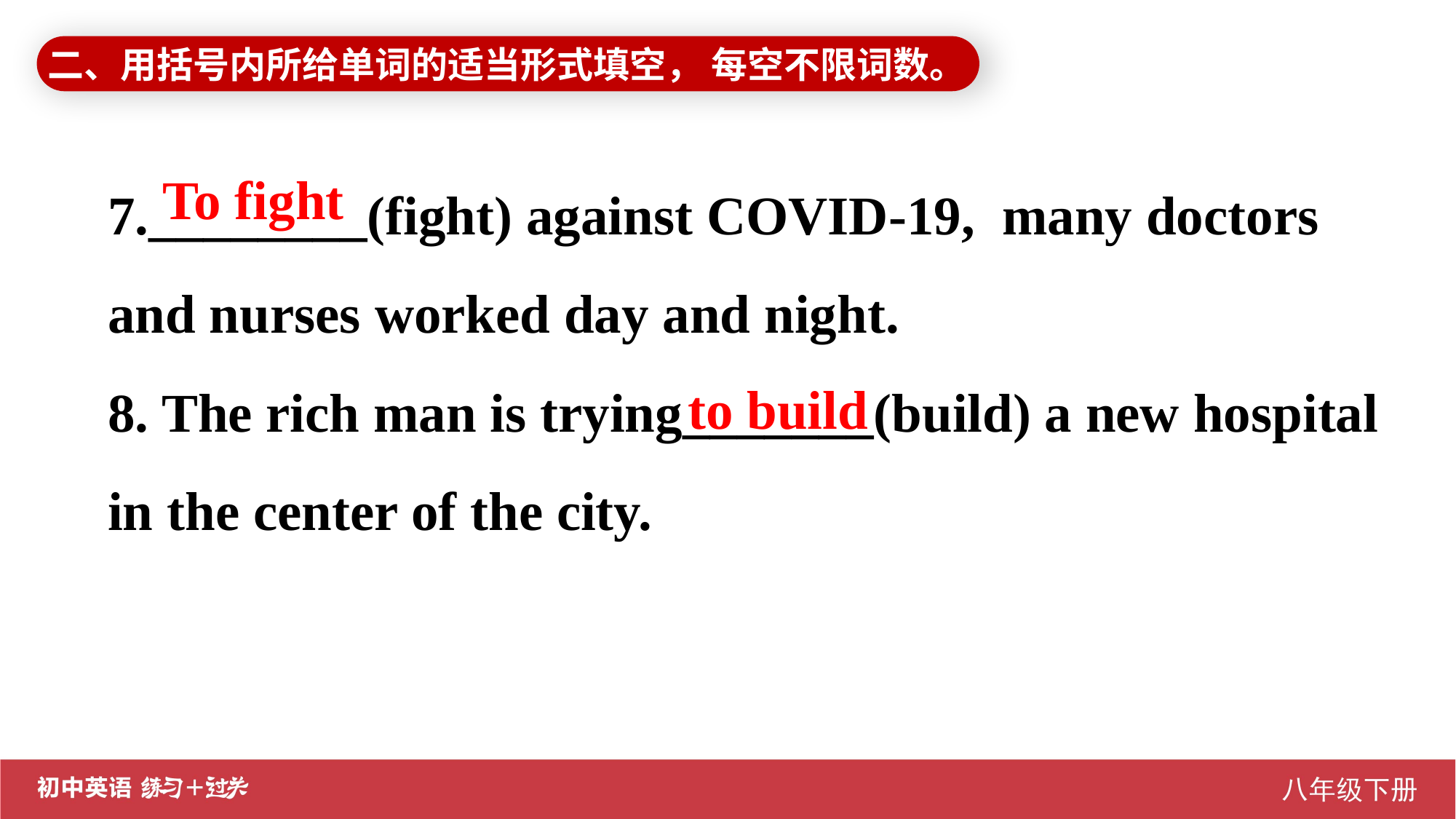

二、用括号内所给单词的适当形式填空， 每空不限词数。
7.________(fight) against COVID-19,  many doctors and nurses worked day and night.
8. The rich man is trying_______(build) a new hospital in the center of the city.
To fight
 to build